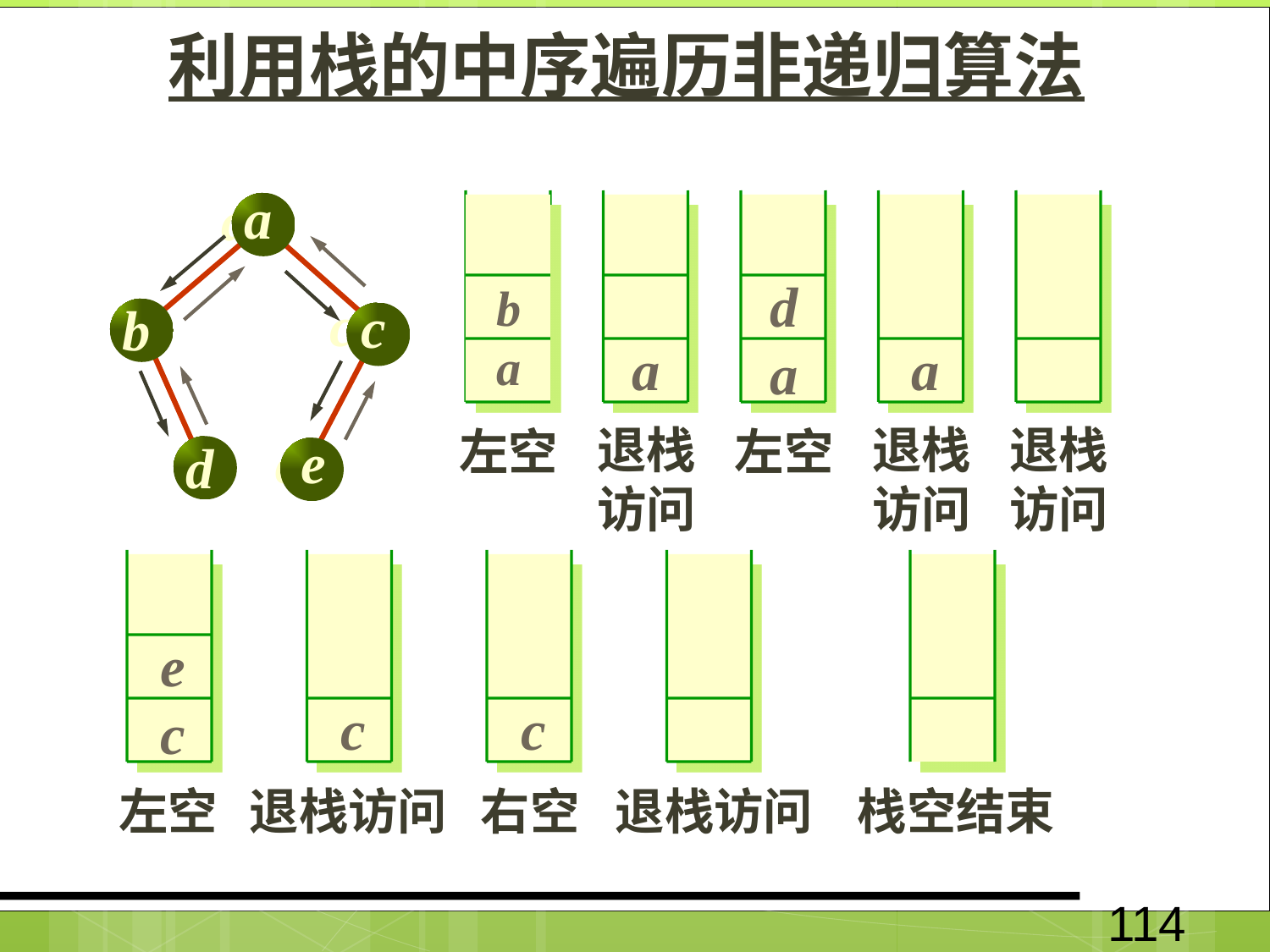

利用栈的中序遍历非递归算法
a

c
b

e
d

a

a

d
a

a

b
a

c
退栈
访问
退栈
访问
退栈
访问
左空
左空
e
d

e
c

c

c

右空

左空
退栈访问
退栈访问    栈空结束
114